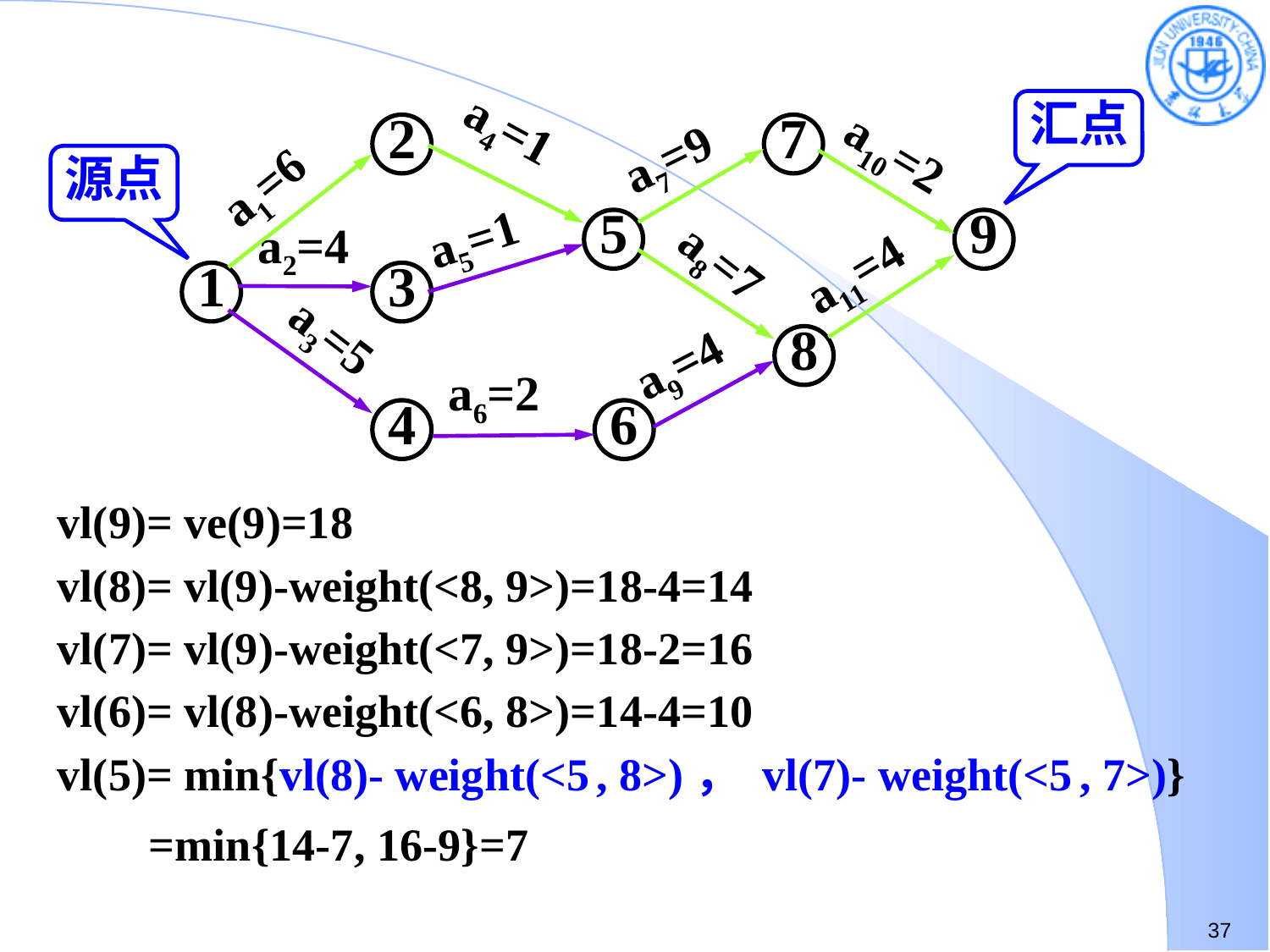

汇点

2

7

a7=9
a4=1
a10=2
a1=6
源点

5

9

a5=1
a2=4
a11=4
1

3

a8=7

8

a9=4
a3=5
a6=2

4

6

vl(9)= ve(9)=18
vl(8)= vl(9)-weight(<8, 9>)=18-4=14
vl(7)= vl(9)-weight(<7, 9>)=18-2=16
vl(6)= vl(8)-weight(<6, 8>)=14-4=10
vl(5)= min{vl(8)- weight(<5 , 8>)， vl(7)- weight(<5 , 7>)}
        =min{14-7, 16-9}=7